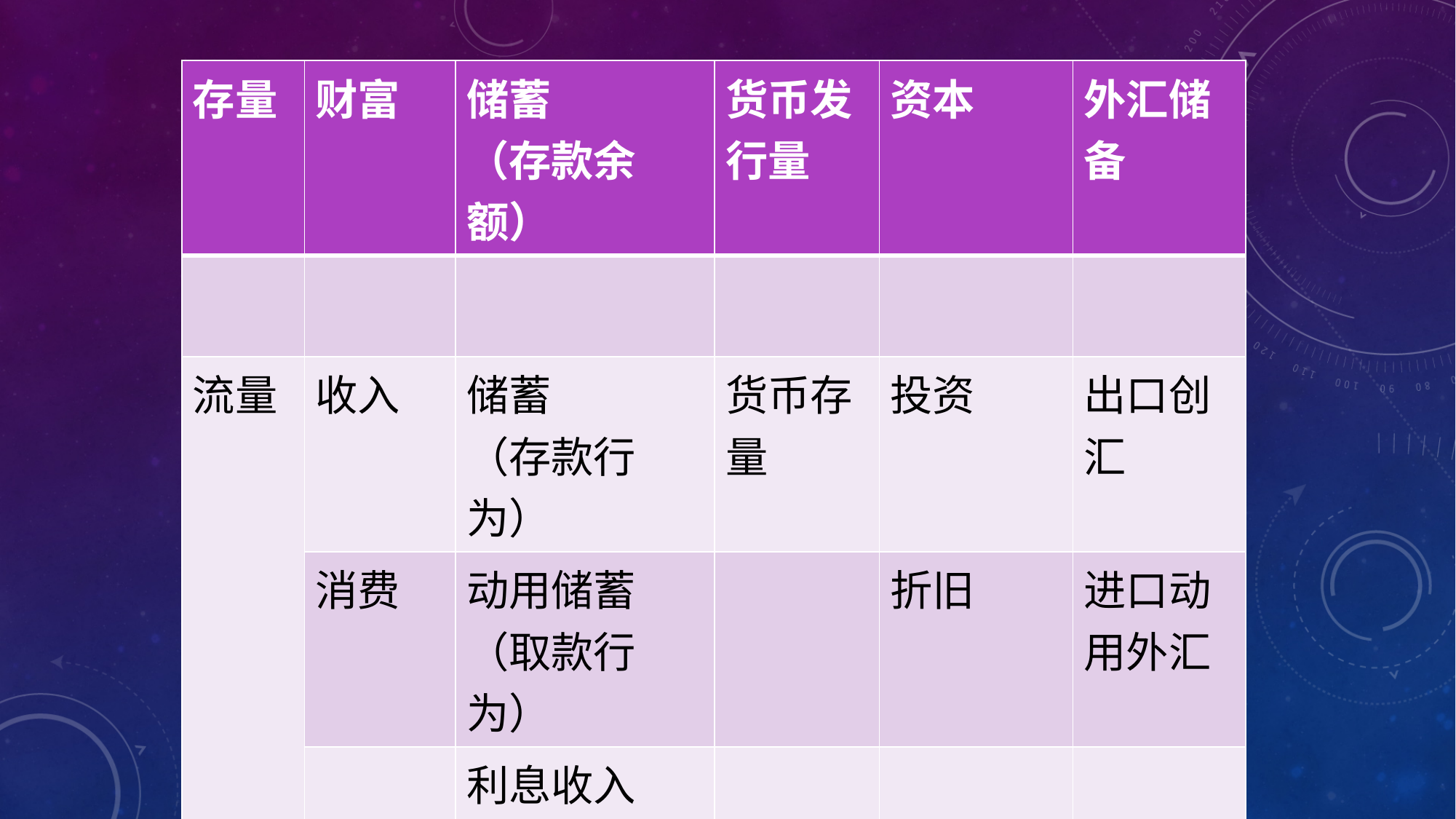

| 存量 | 财富 | 储蓄 （存款余额） | 货币发行量 | 资本 | 外汇储备 |
| --- | --- | --- | --- | --- | --- |
|  |  |  |  |  |  |
| 流量 | 收入 | 储蓄 （存款行为） | 货币存量 | 投资 | 出口创汇 |
|  | 消费 | 动用储蓄 （取款行为） |  | 折旧 | 进口动用外汇 |
|  |  | 利息收入 |  |  |  |